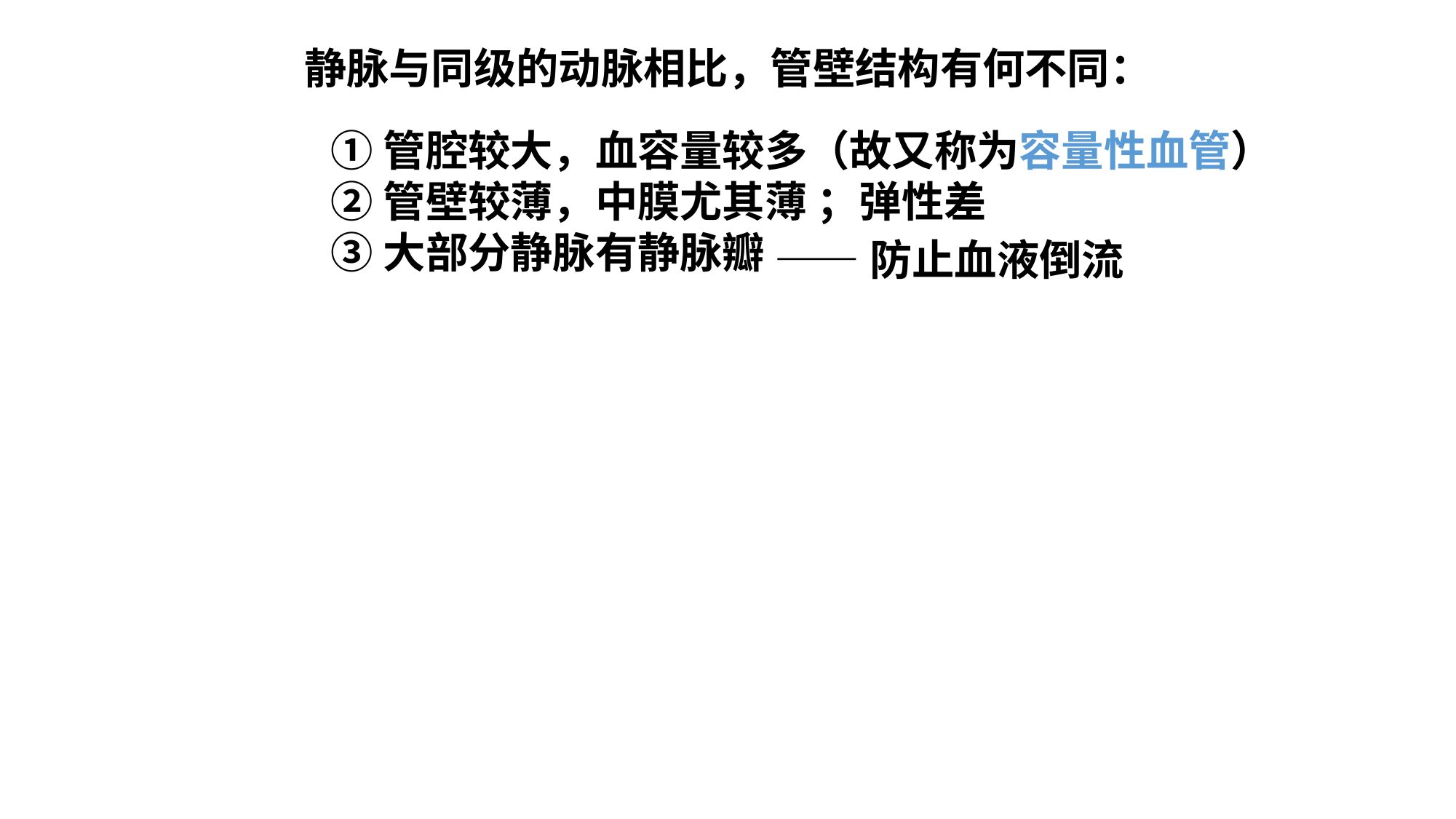

静脉与同级的动脉相比，管壁结构有何不同：
①管腔较大，血容量较多（故又称为容量性血管）
②管壁较薄，中膜尤其薄 ；弹性差
③大部分静脉有静脉瓣
——防止血液倒流